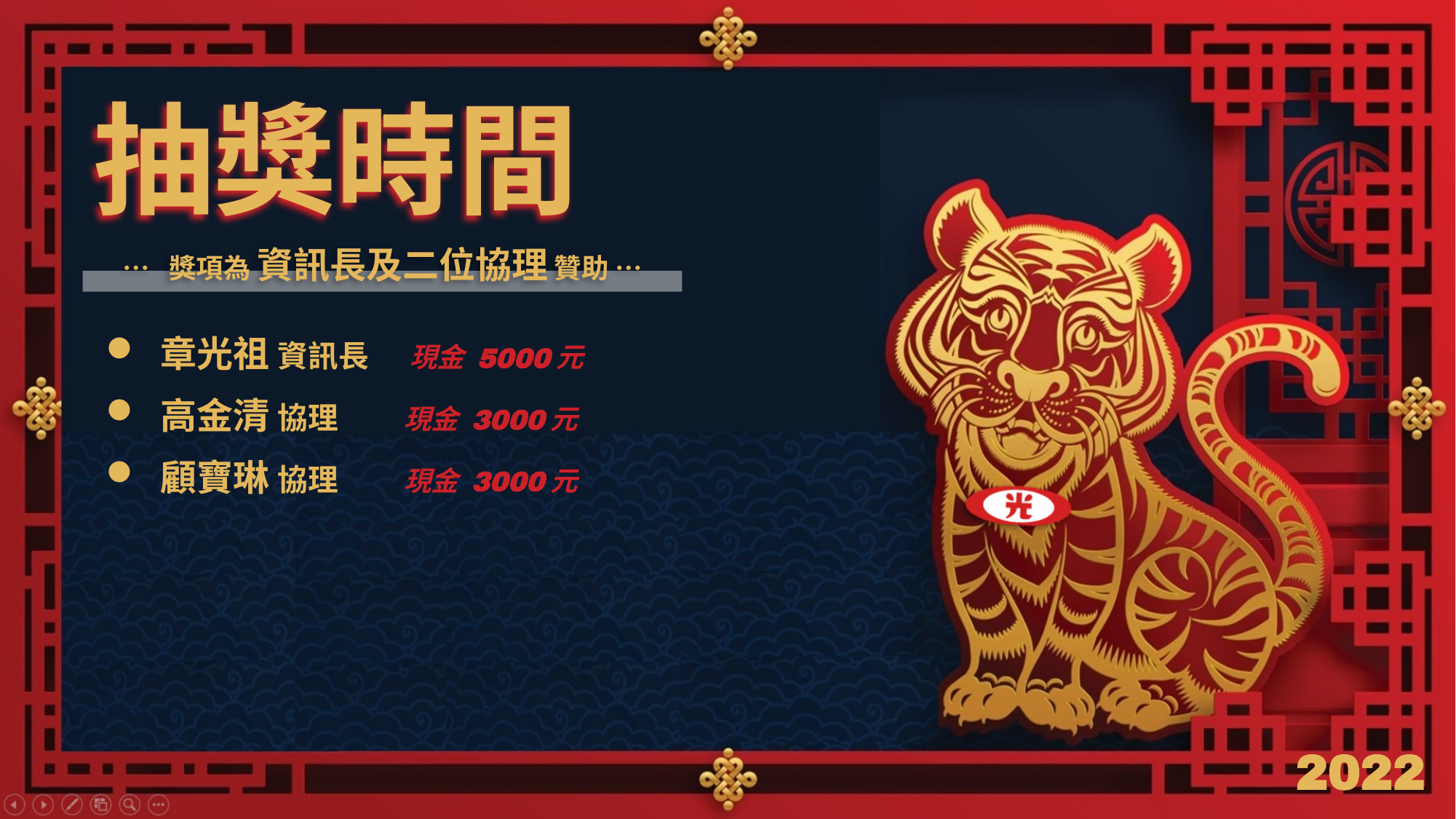

抽獎時間
…  獎項為 資訊長及二位協理 贊助 …

章光祖 資訊長     現金 5000元
高金清 協理        現金 3000元
顧寶琳 協理        現金 3000元